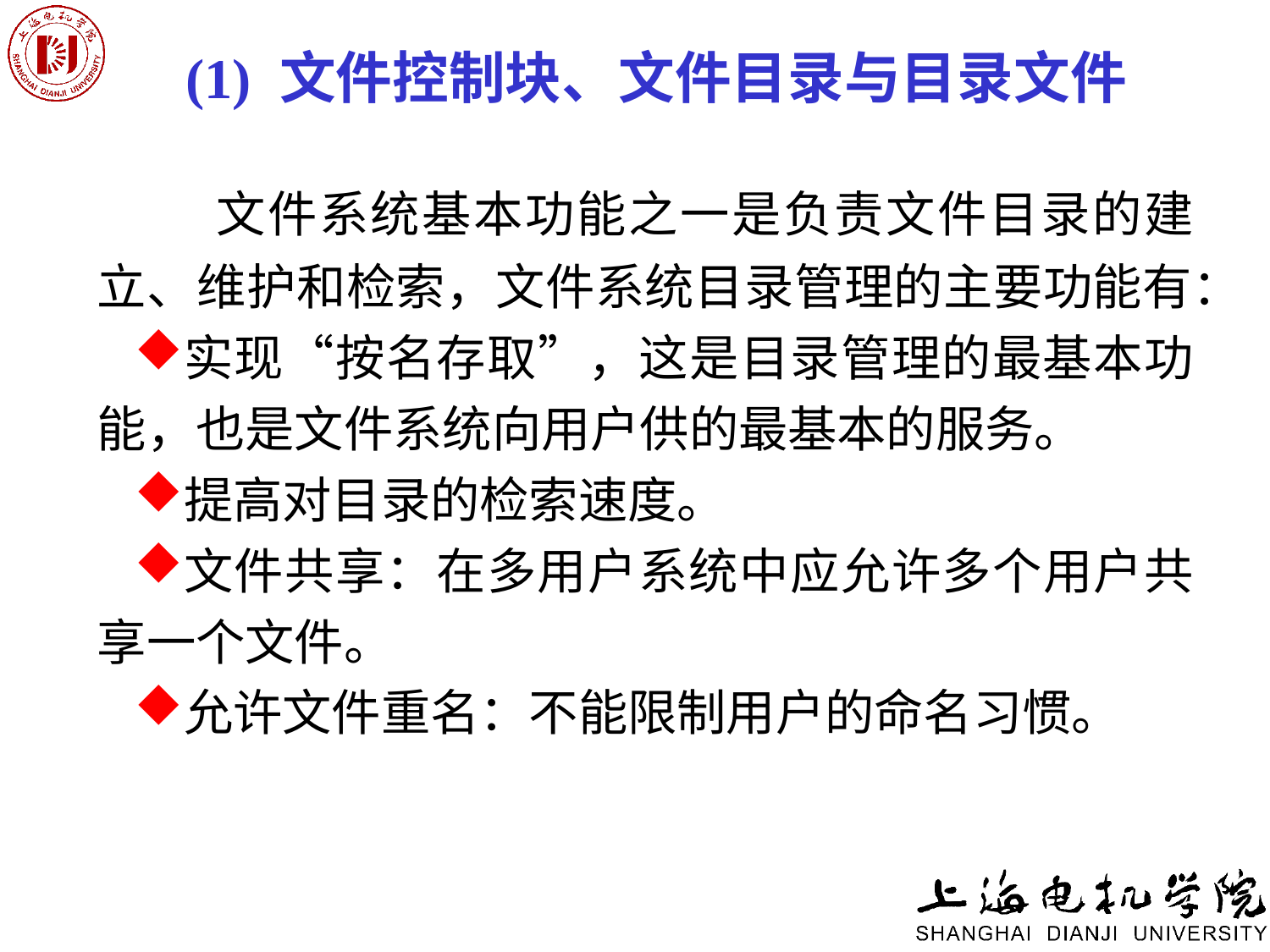

# (1) 文件控制块、文件目录与目录文件
 文件系统基本功能之一是负责文件目录的建立、维护和检索，文件系统目录管理的主要功能有：
实现“按名存取”，这是目录管理的最基本功能，也是文件系统向用户供的最基本的服务。
提高对目录的检索速度。
文件共享：在多用户系统中应允许多个用户共享一个文件。
允许文件重名：不能限制用户的命名习惯。